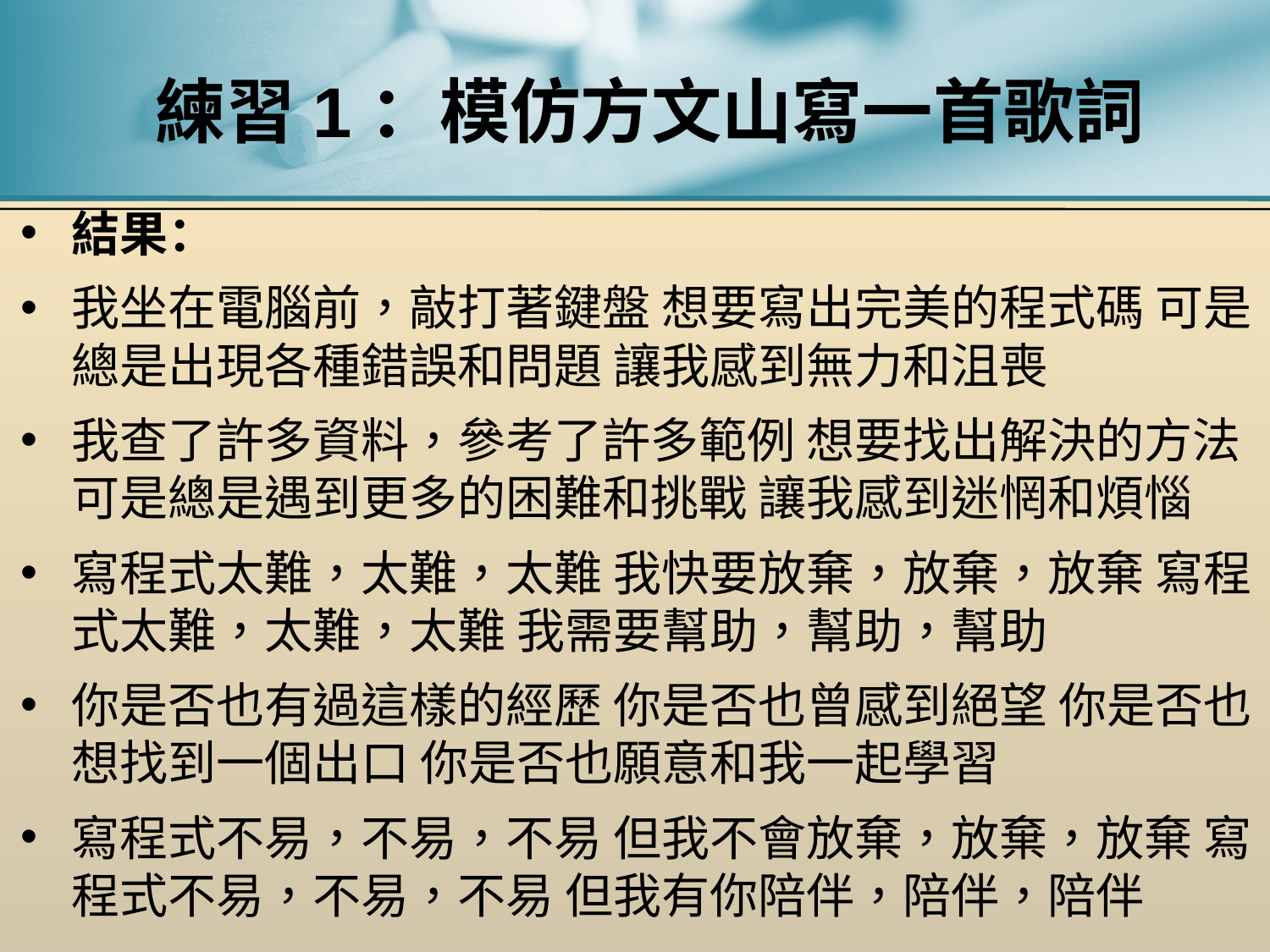

# 練習1：模仿方文山寫一首歌詞
結果：
我坐在電腦前，敲打著鍵盤 想要寫出完美的程式碼 可是總是出現各種錯誤和問題 讓我感到無力和沮喪
我查了許多資料，參考了許多範例 想要找出解決的方法 可是總是遇到更多的困難和挑戰 讓我感到迷惘和煩惱
寫程式太難，太難，太難 我快要放棄，放棄，放棄 寫程式太難，太難，太難 我需要幫助，幫助，幫助
你是否也有過這樣的經歷 你是否也曾感到絕望 你是否也想找到一個出口 你是否也願意和我一起學習
寫程式不易，不易，不易 但我不會放棄，放棄，放棄 寫程式不易，不易，不易 但我有你陪伴，陪伴，陪伴